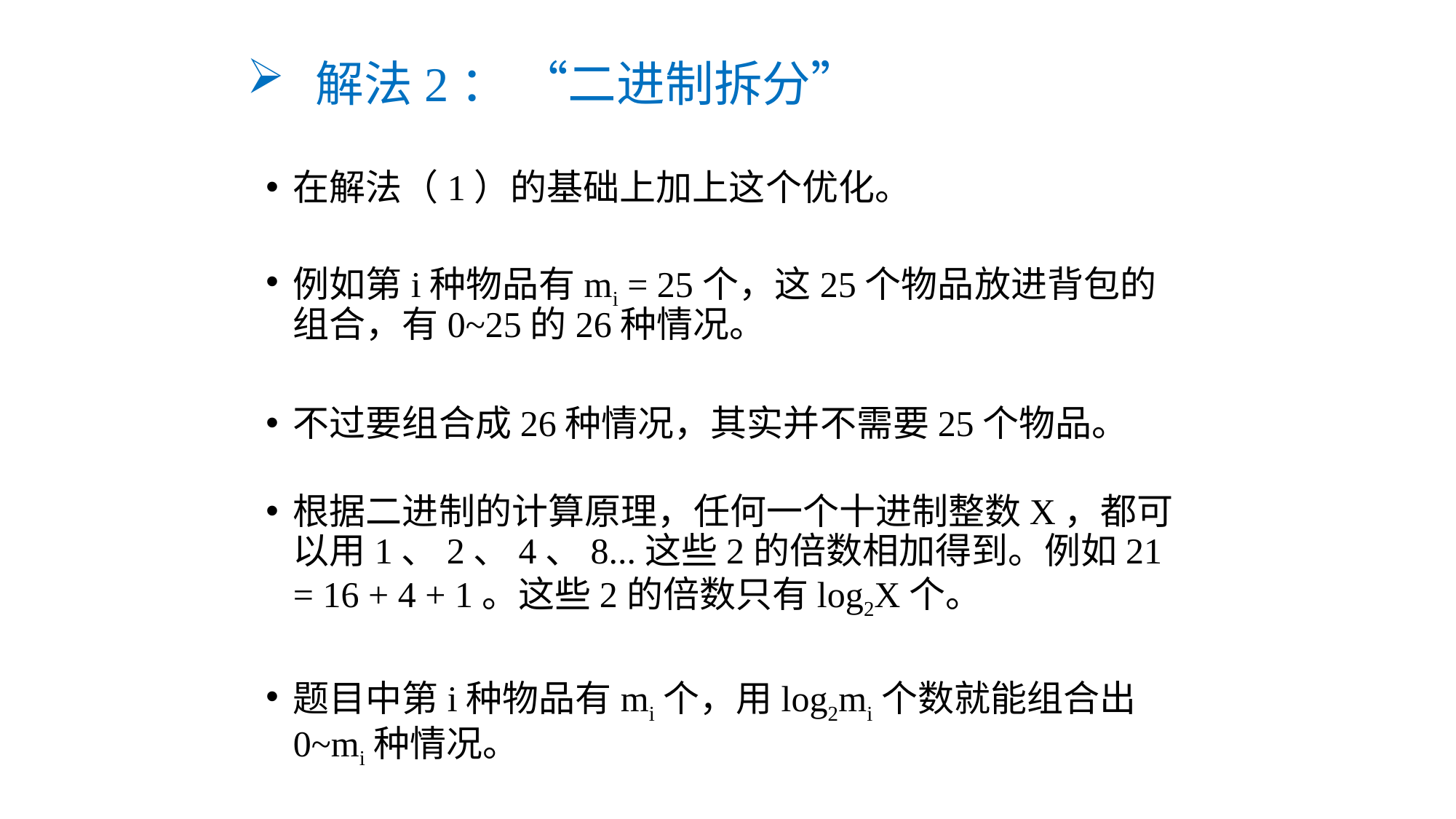

# 解法2： “二进制拆分”
在解法（1）的基础上加上这个优化。

例如第i种物品有mi = 25个，这25个物品放进背包的组合，有0~25的26种情况。

不过要组合成26种情况，其实并不需要25个物品。

根据二进制的计算原理，任何一个十进制整数X，都可以用1、2、4、8...这些2的倍数相加得到。例如21 = 16 + 4 + 1。这些2的倍数只有log2X个。

题目中第i种物品有mi个，用log2mi个数就能组合出0~mi种情况。